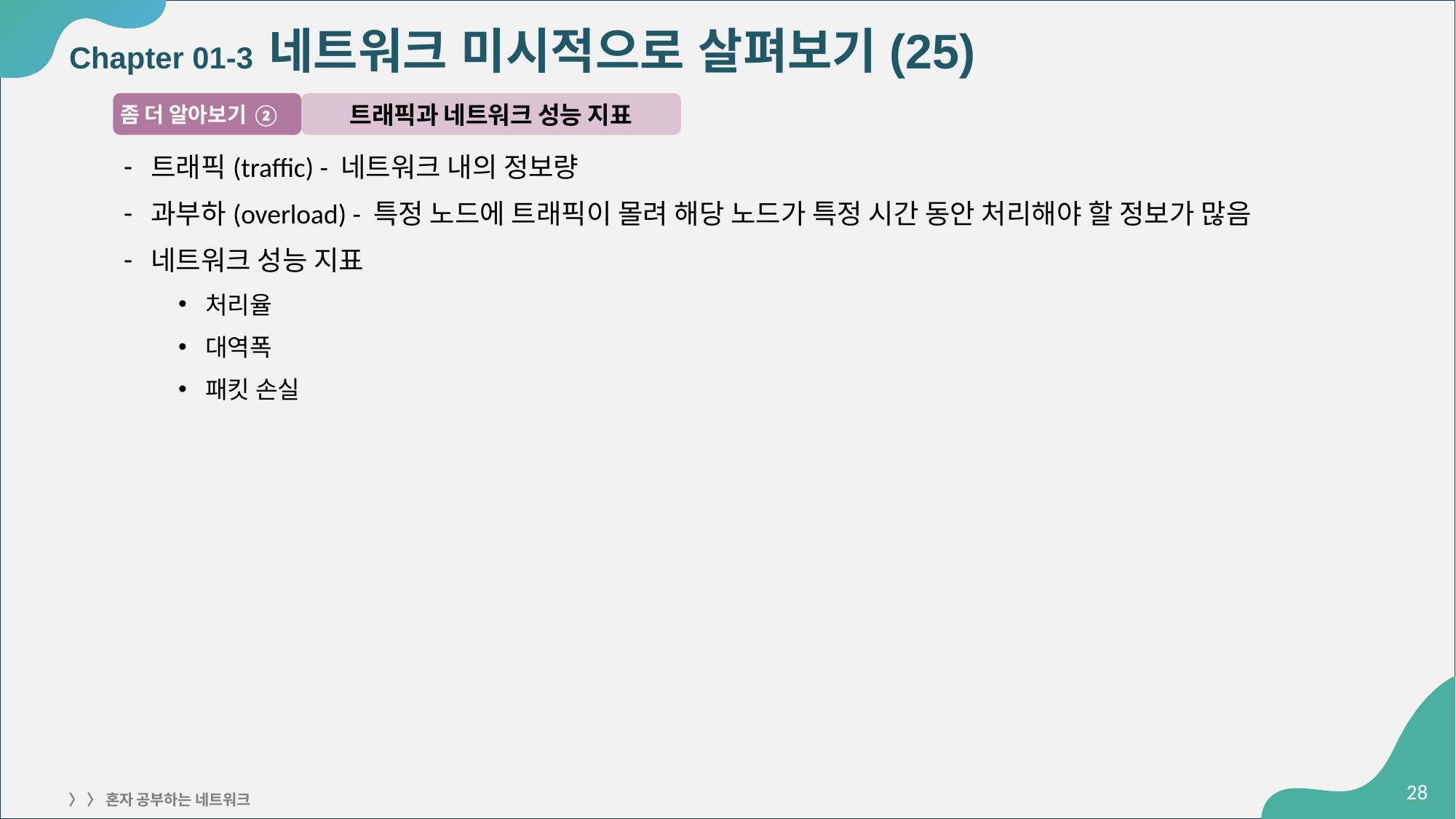

# Chapter 01-3 네트워크 미시적으로 살펴보기(25)
좀 더 알아보기 ②
트래픽과 네트워크 성능 지표

트래픽(traffic) - 네트워크 내의 정보량
과부하(overload) - 특정 노드에 트래픽이 몰려 해당 노드가 특정 시간 동안 처리해야 할 정보가 많음
네트워크 성능 지표
처리율
대역폭
패킷 손실
28
〉 〉 혼자 공부하는 네트워크